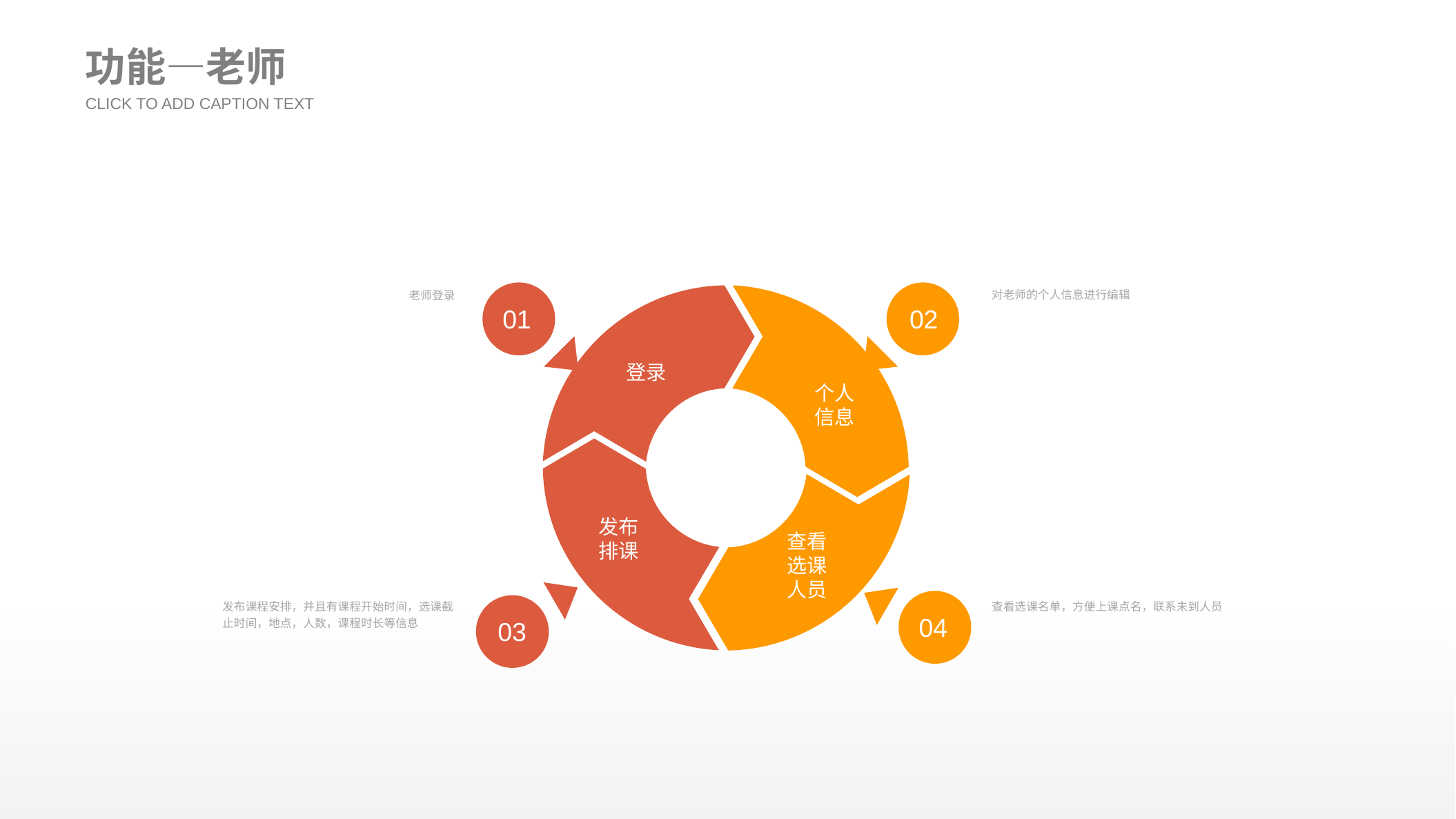

功能—老师
CLICK TO ADD CAPTION TEXT

对老师的个人信息进行编辑

老师登录
01
02
登录
个人信息

发布排课
查看选课人员

发布课程安排，并且有课程开始时间，选课截止时间，地点，人数，课程时长等信息
查看选课名单，方便上课点名，联系未到人员
04
03